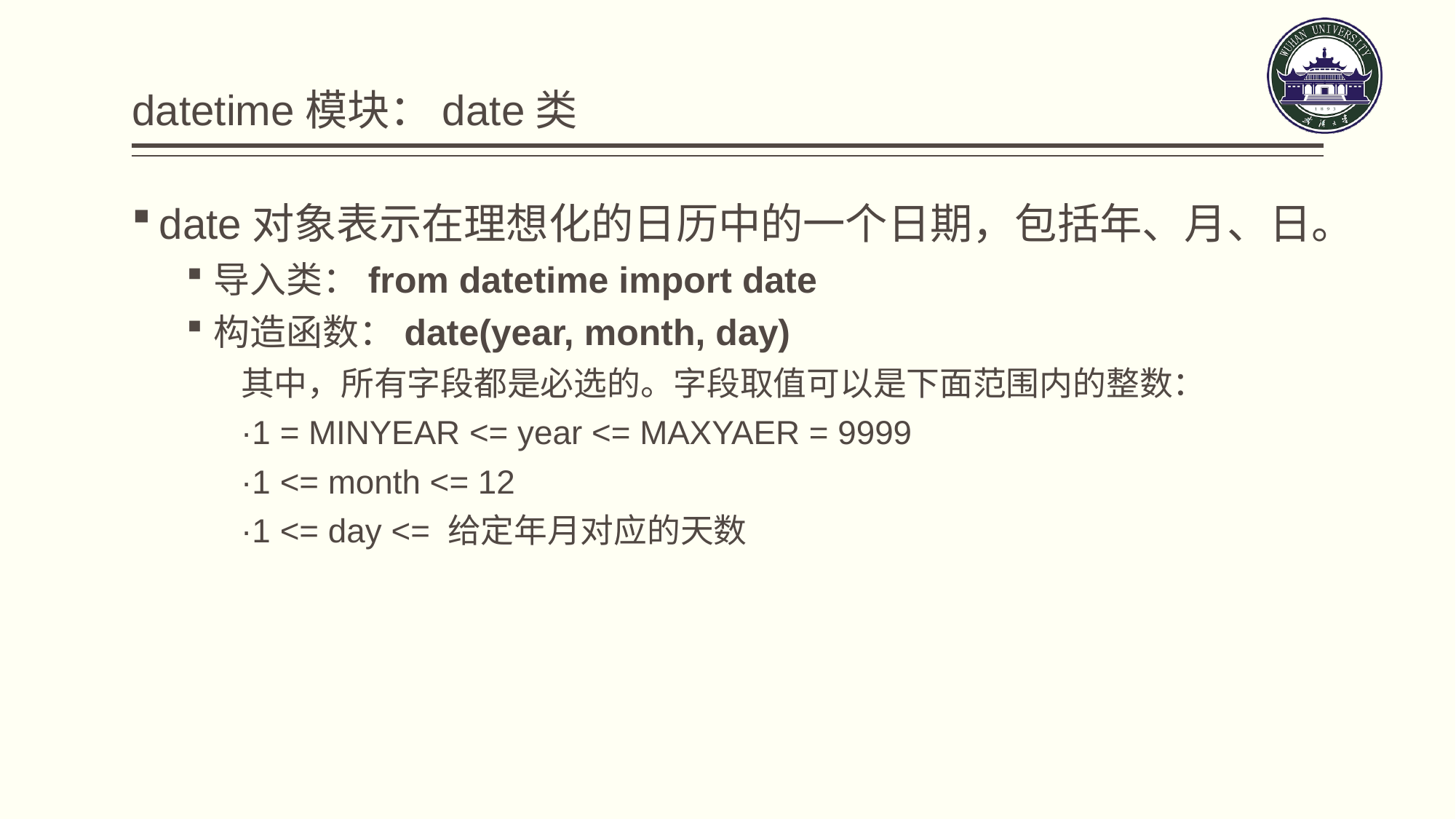

# datetime模块：date类
date对象表示在理想化的日历中的一个日期，包括年、月、日。
导入类：from datetime import date
构造函数：date(year, month, day)
其中，所有字段都是必选的。字段取值可以是下面范围内的整数：
·1 = MINYEAR <= year <= MAXYAER = 9999
·1 <= month <= 12
·1 <= day <= 给定年月对应的天数